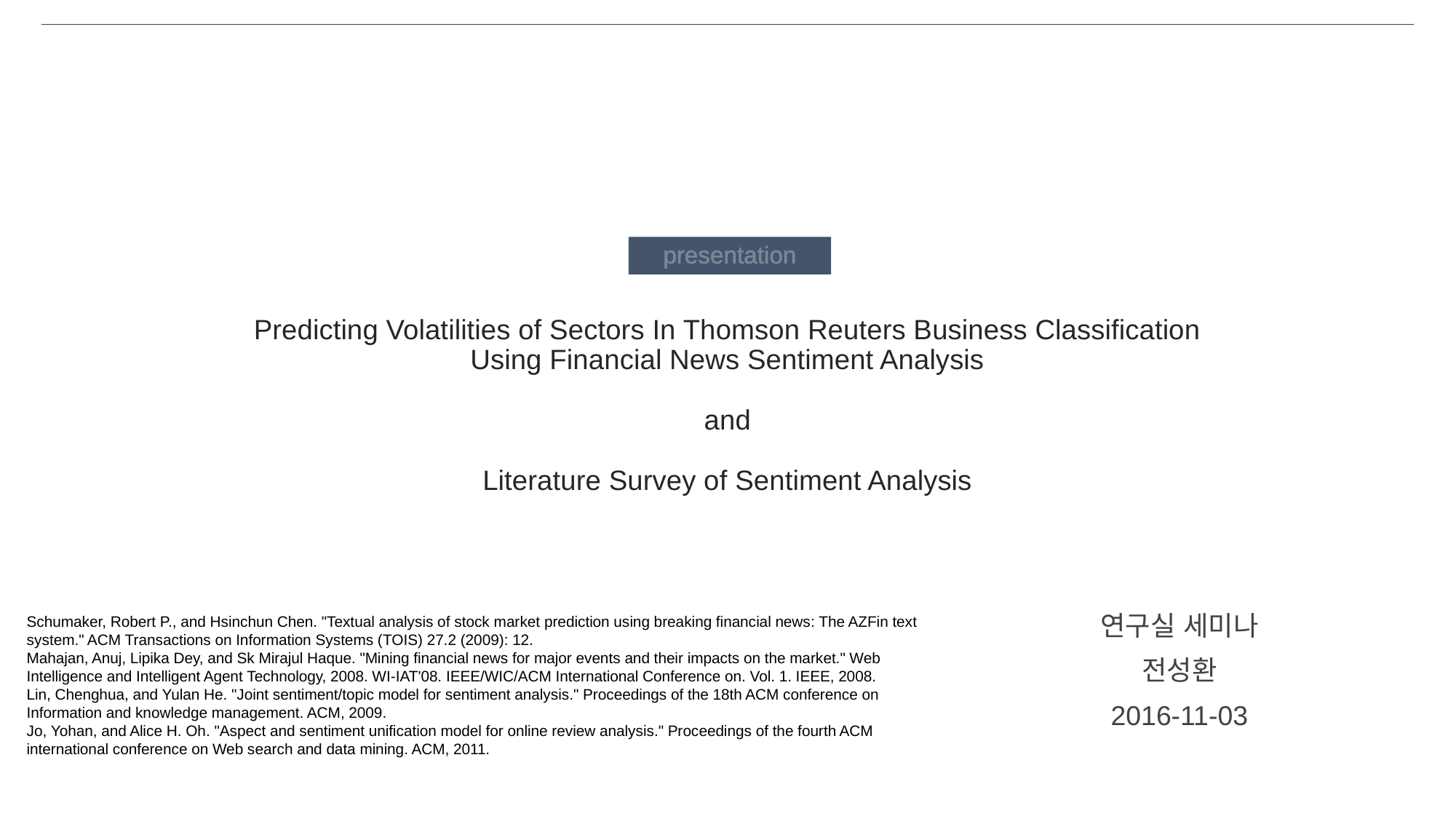

presentation
# Predicting Volatilities of Sectors In Thomson Reuters Business Classification Using Financial News Sentiment Analysis and Literature Survey of Sentiment Analysis
Schumaker, Robert P., and Hsinchun Chen. "Textual analysis of stock market prediction using breaking financial news: The AZFin text system." ACM Transactions on Information Systems (TOIS) 27.2 (2009): 12.
Mahajan, Anuj, Lipika Dey, and Sk Mirajul Haque. "Mining financial news for major events and their impacts on the market." Web Intelligence and Intelligent Agent Technology, 2008. WI-IAT'08. IEEE/WIC/ACM International Conference on. Vol. 1. IEEE, 2008.
Lin, Chenghua, and Yulan He. "Joint sentiment/topic model for sentiment analysis." Proceedings of the 18th ACM conference on Information and knowledge management. ACM, 2009.
Jo, Yohan, and Alice H. Oh. "Aspect and sentiment unification model for online review analysis." Proceedings of the fourth ACM international conference on Web search and data mining. ACM, 2011.
연구실 세미나
전성환
2016-11-03